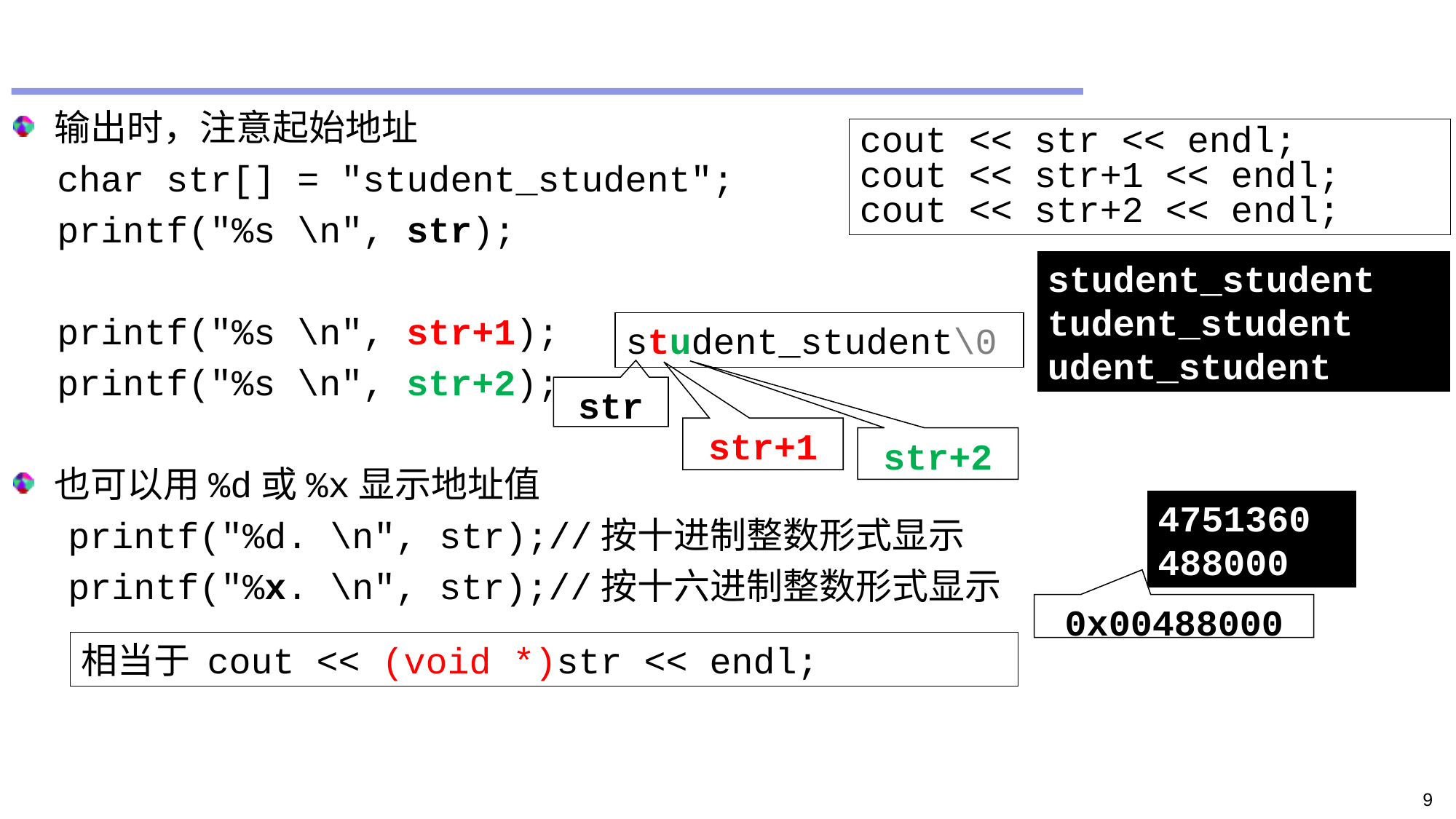

#
输出时，注意起始地址
  char str[] = "student_student";
  printf("%s \n", str);

  printf("%s \n", str+1);
  printf("%s \n", str+2);

也可以用%d或%x显示地址值
printf("%d. \n", str);//按十进制整数形式显示
printf("%x. \n", str);//按十六进制整数形式显示

cout << str << endl;
cout << str+1 << endl;
cout << str+2 << endl;
student_student
tudent_student
udent_student
student_student\0
str
str+1
str+2
4751360
488000
0x00488000
相当于 cout << (void *)str << endl;
9